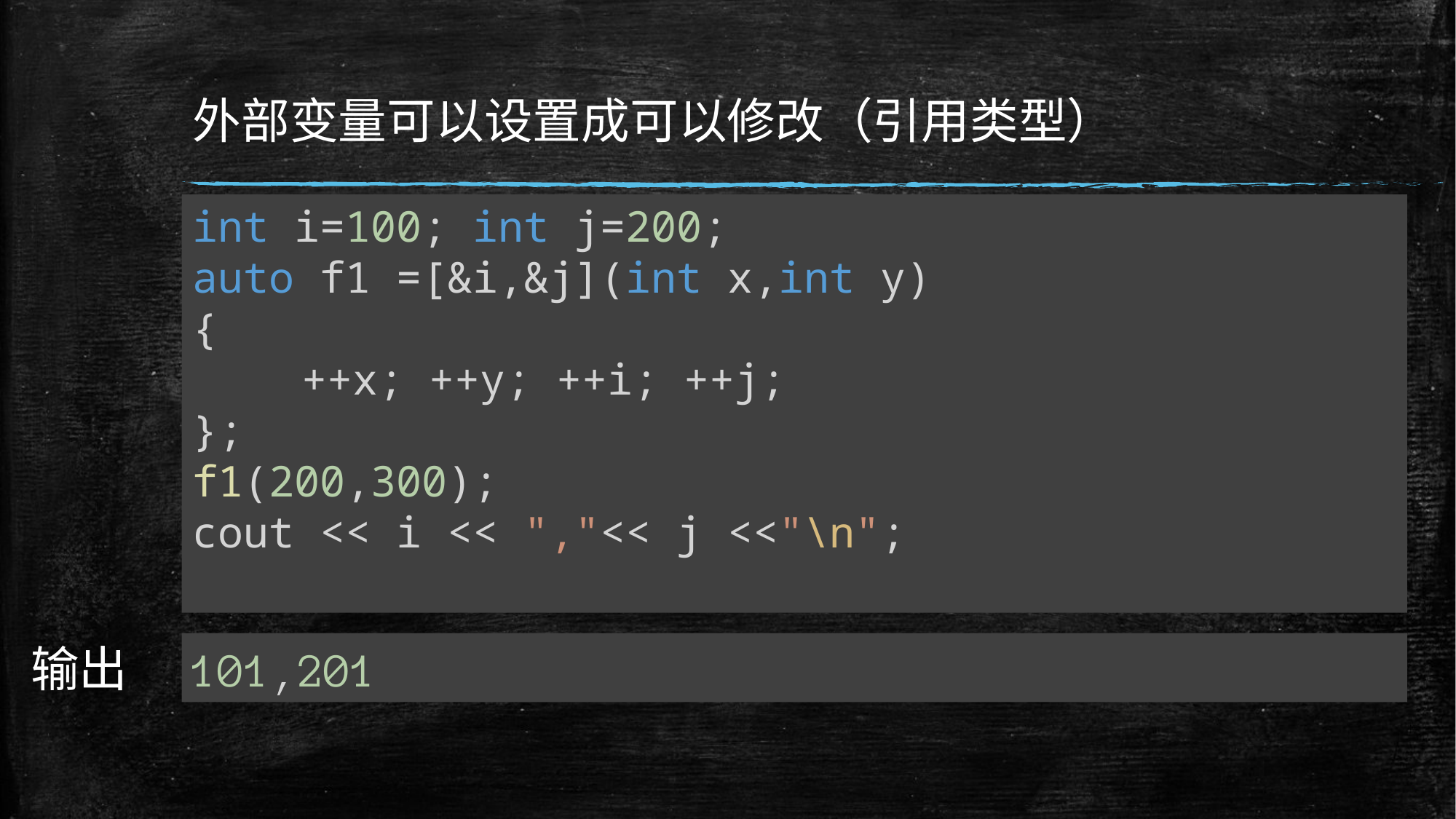

# 外部变量可以设置成可以修改（引用类型）
int i=100; int j=200;
auto f1 =[&i,&j](int x,int y)
{
	++x; ++y; ++i; ++j;
};
f1(200,300);
cout << i << ","<< j <<"\n";

输出
101,201